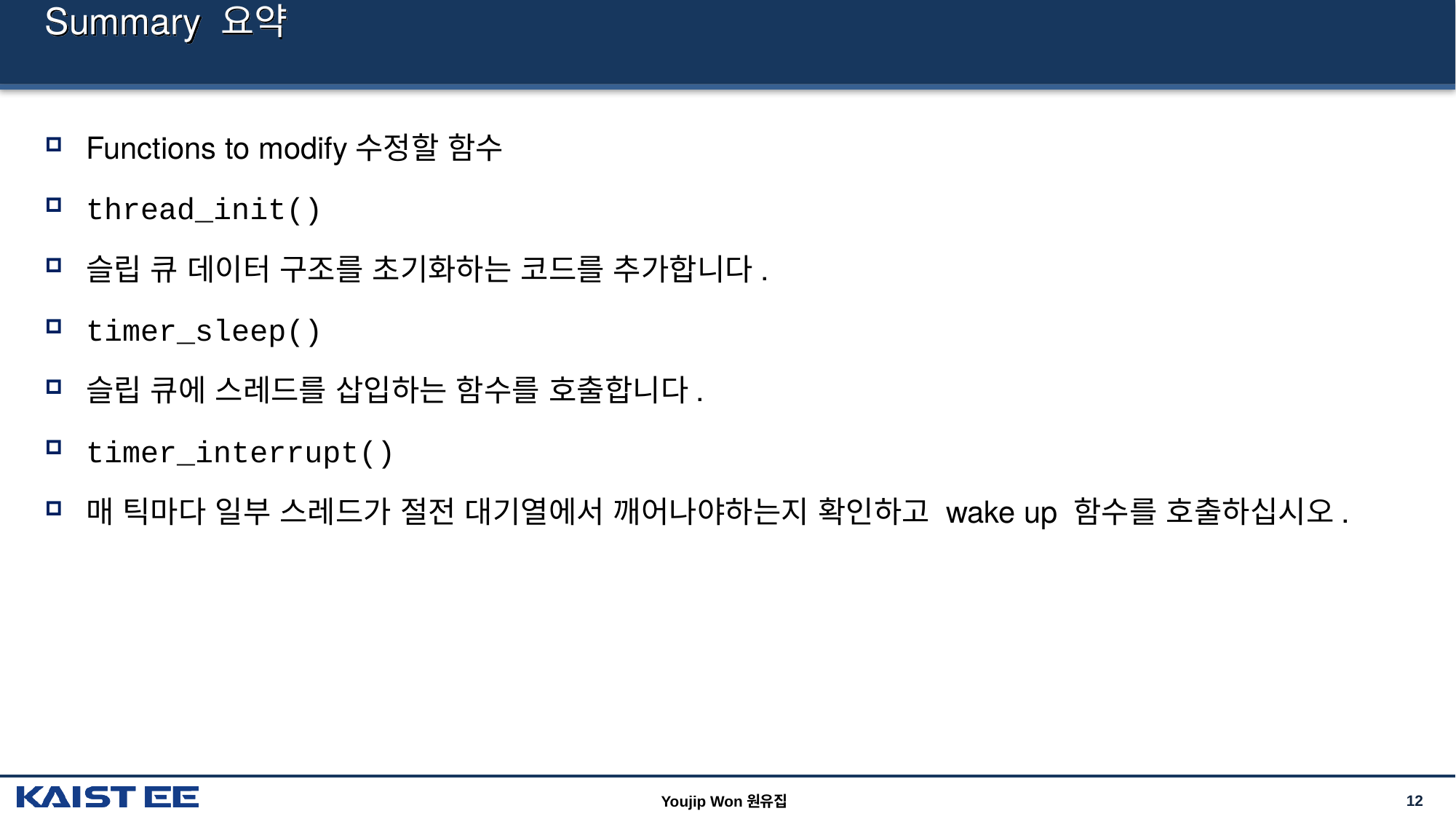

# Summary 요약

Functions to modify수정할 함수
thread_init()
슬립 큐 데이터 구조를 초기화하는 코드를 추가합니다.
timer_sleep()
슬립 큐에 스레드를 삽입하는 함수를 호출합니다.
timer_interrupt()
매 틱마다 일부 스레드가 절전 대기열에서 깨어나야하는지 확인하고 wake up 함수를 호출하십시오.

Youjip Won원유집

12